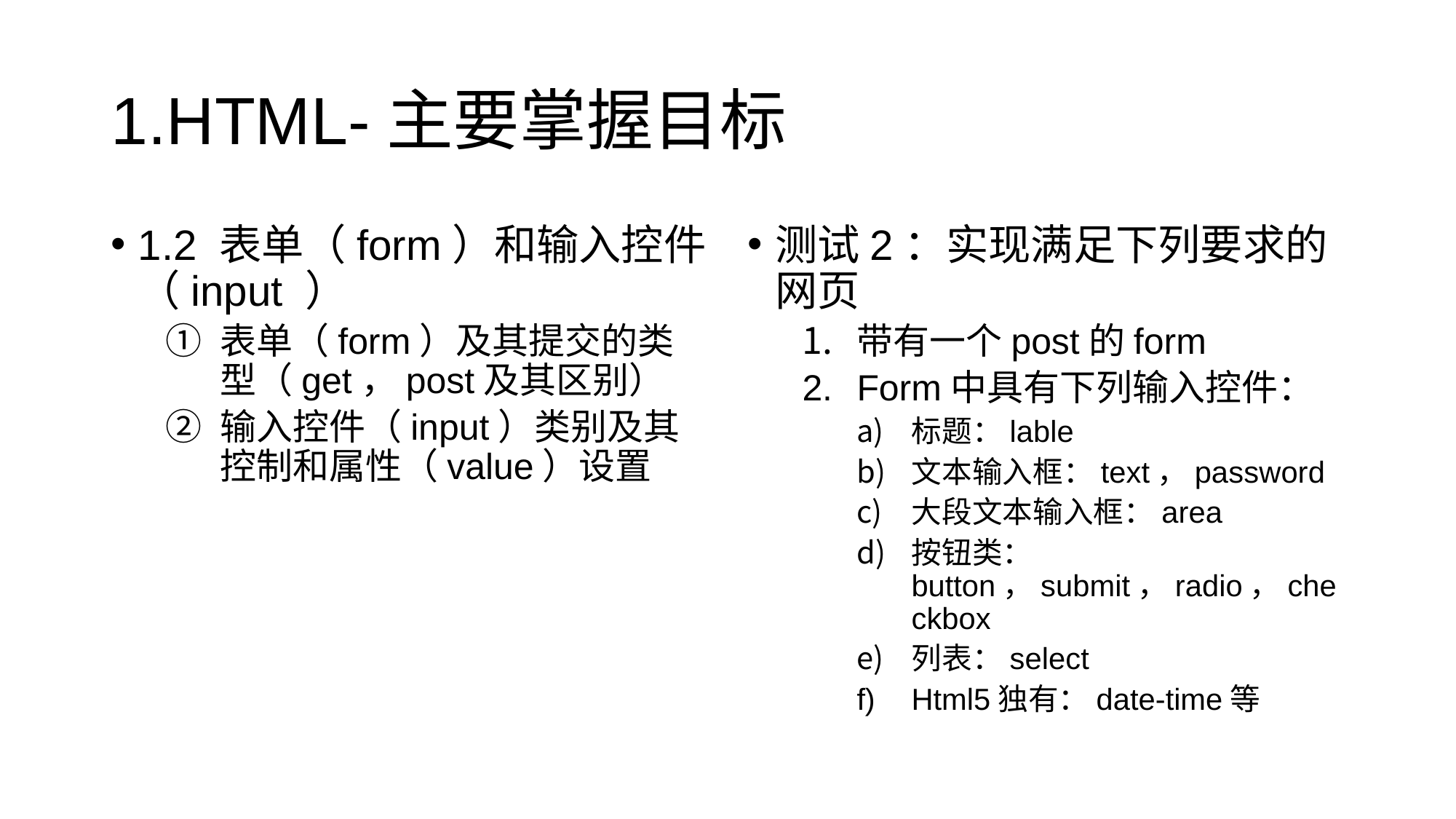

# 1.HTML-主要掌握目标
1.2 表单（form）和输入控件（input ）
表单（form）及其提交的类型（get，post及其区别）
输入控件（input）类别及其控制和属性（value）设置
测试2：实现满足下列要求的网页
带有一个post的form
Form中具有下列输入控件：
标题：lable
文本输入框：text，password
大段文本输入框：area
按钮类：button，submit，radio，checkbox
列表：select
Html5独有：date-time等